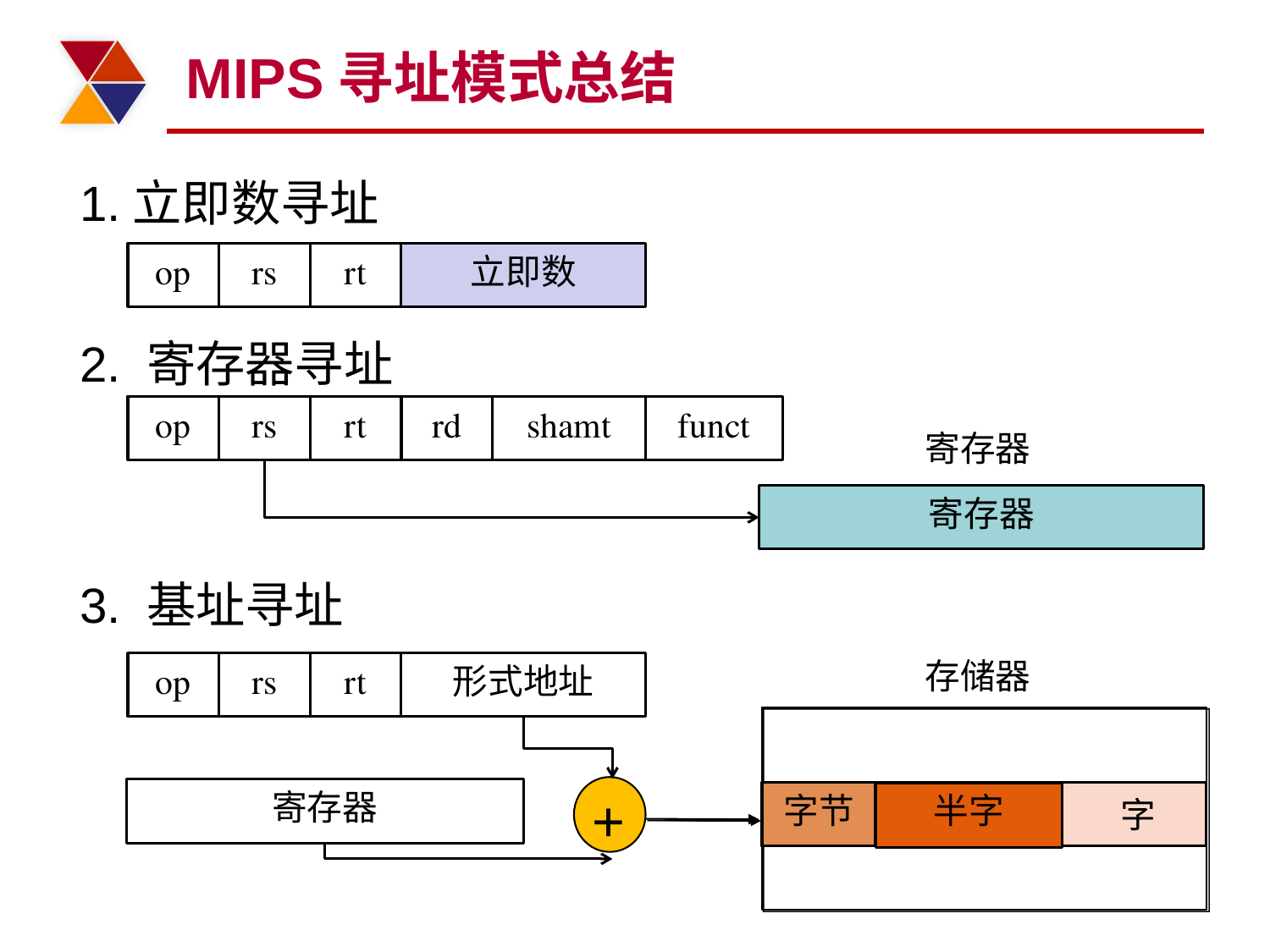

# MIPS寻址模式总结
1.立即数寻址

2. 寄存器寻址

3. 基址寻址

op
rs
rt
立即数
op
rs
rt
rd
shamt
funct
寄存器
寄存器
存储器
op
rs
rt
形式地址

寄存器
+
半字

字节
字